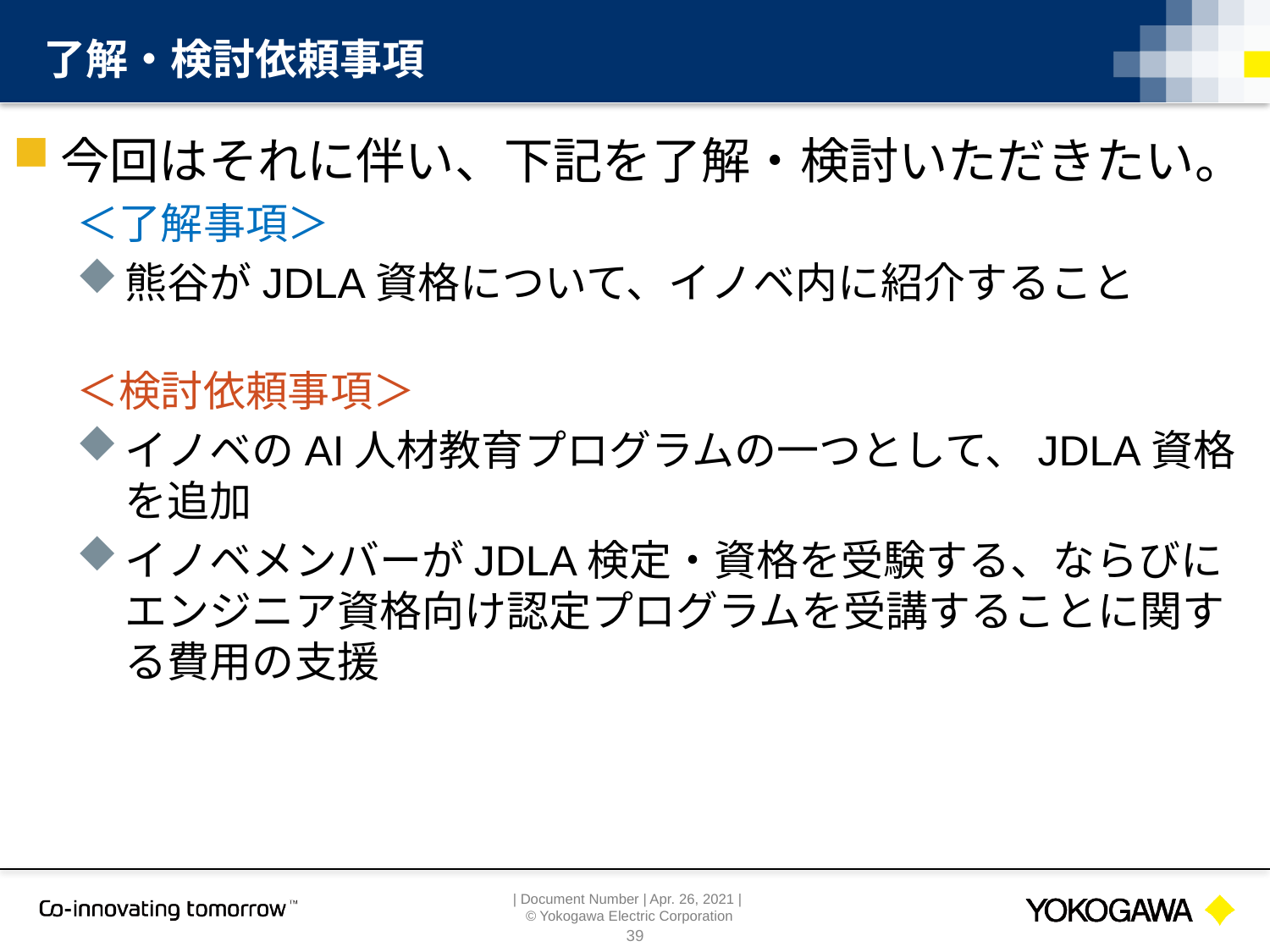

# 了解・検討依頼事項

今回はそれに伴い、下記を了解・検討いただきたい。
＜了解事項＞
熊谷がJDLA資格について、イノベ内に紹介すること

＜検討依頼事項＞
イノベのAI人材教育プログラムの一つとして、JDLA資格を追加
イノベメンバーがJDLA検定・資格を受験する、ならびにエンジニア資格向け認定プログラムを受講することに関する費用の支援
39